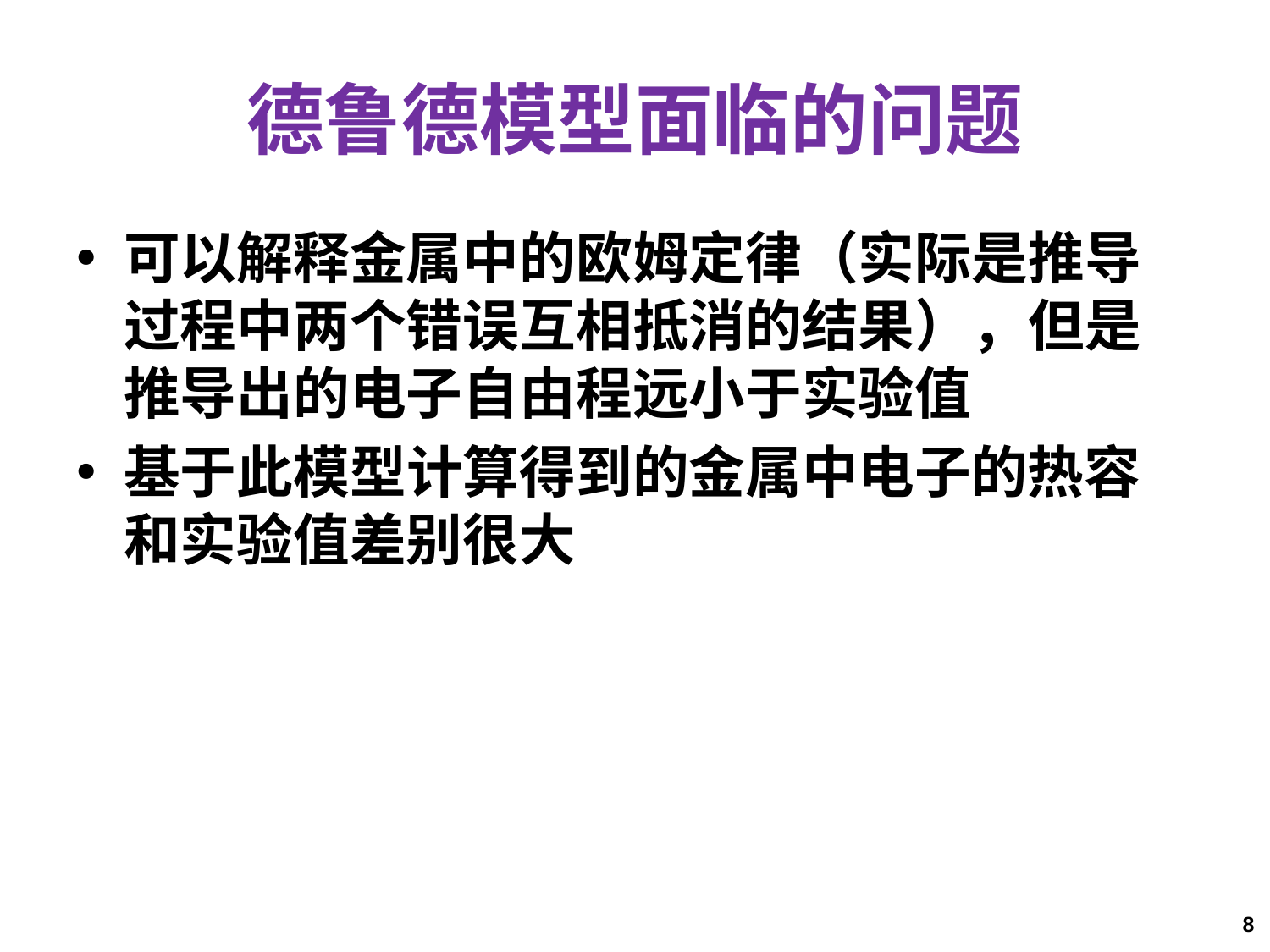

# 德鲁德模型面临的问题
可以解释金属中的欧姆定律（实际是推导过程中两个错误互相抵消的结果），但是推导出的电子自由程远小于实验值
基于此模型计算得到的金属中电子的热容和实验值差别很大
8